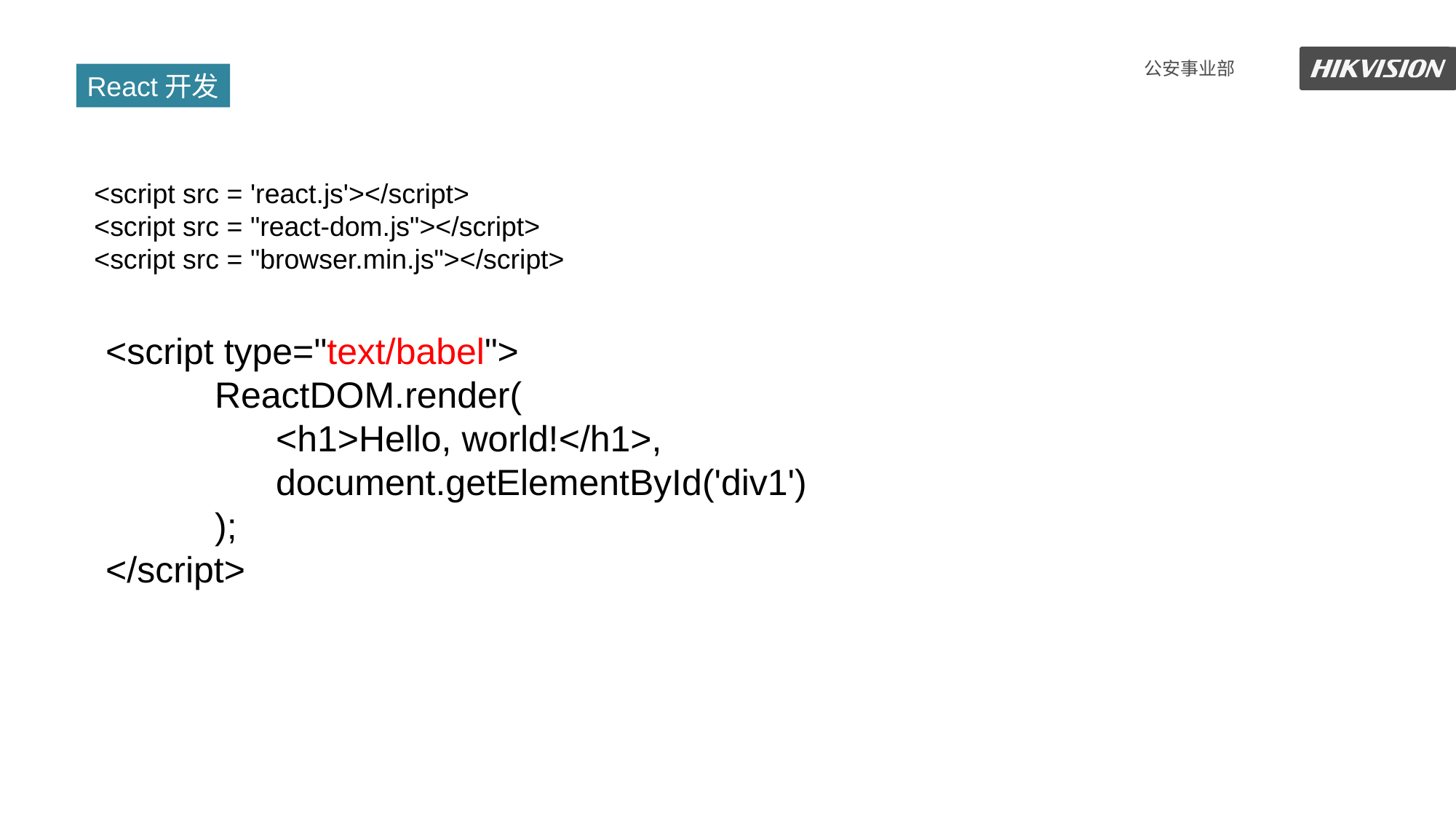

React开发
<script src = 'react.js'></script>
<script src = "react-dom.js"></script>
<script src = "browser.min.js"></script>
<script type="text/babel">
	ReactDOM.render(
	      <h1>Hello, world!</h1>,
	      document.getElementById('div1')
	);
</script>